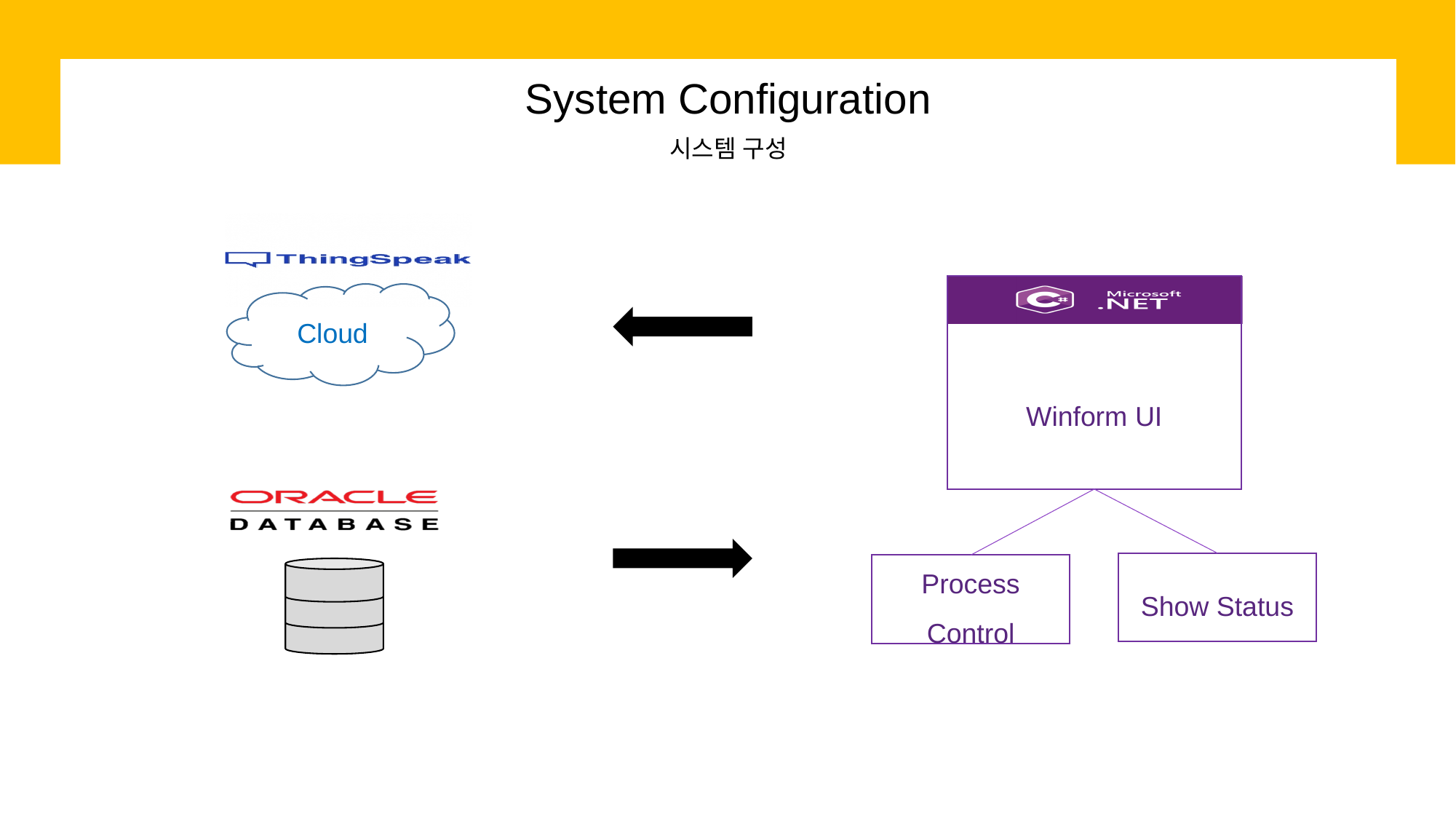

System Configuration
시스템 구성

Cloud
Winform UI

Show Status
Process Control